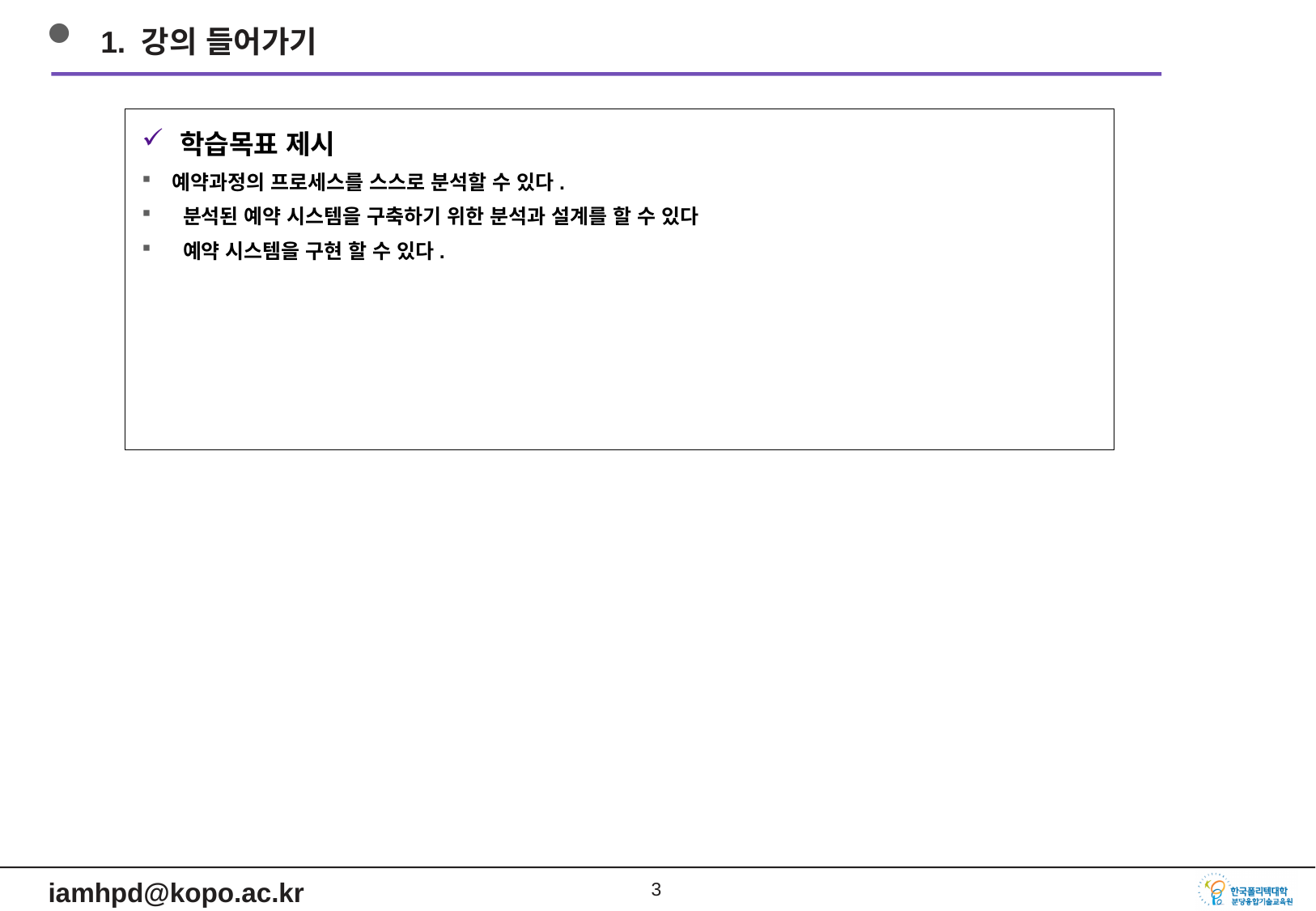

1. 강의 들어가기
학습목표 제시
예약과정의 프로세스를 스스로 분석할 수 있다.
 분석된 예약 시스템을 구축하기 위한 분석과 설계를 할 수 있다
 예약 시스템을 구현 할 수 있다.

3